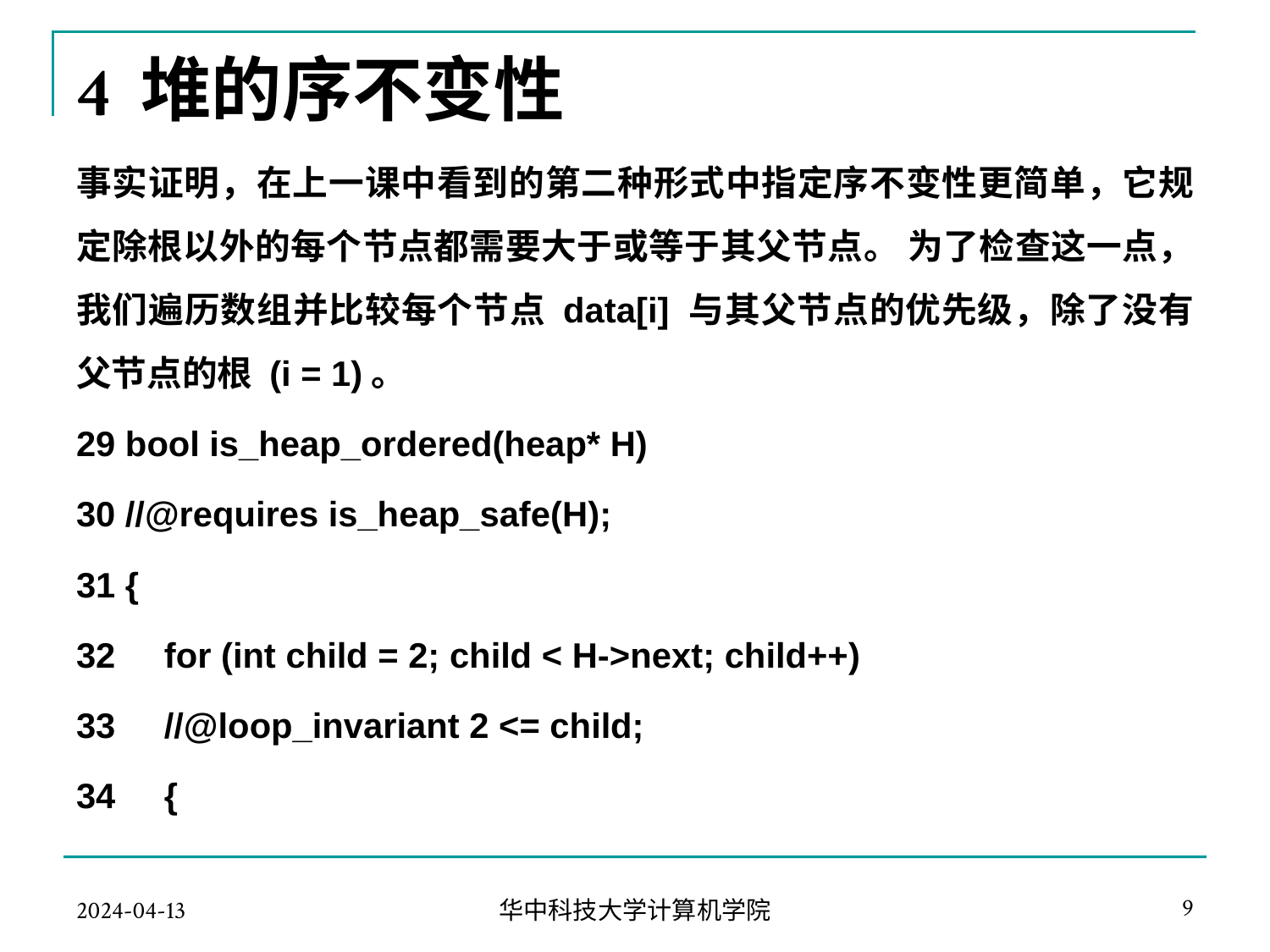

# 4 堆的序不变性
事实证明，在上一课中看到的第二种形式中指定序不变性更简单，它规定除根以外的每个节点都需要大于或等于其父节点。 为了检查这一点，我们遍历数组并比较每个节点 data[i] 与其父节点的优先级，除了没有父节点的根 (i = 1)。
29 bool is_heap_ordered(heap* H)
30 //@requires is_heap_safe(H);
31 {
32     for (int child = 2; child < H->next; child++)
33     //@loop_invariant 2 <= child;
34     {
2024-04-13
9
华中科技大学计算机学院